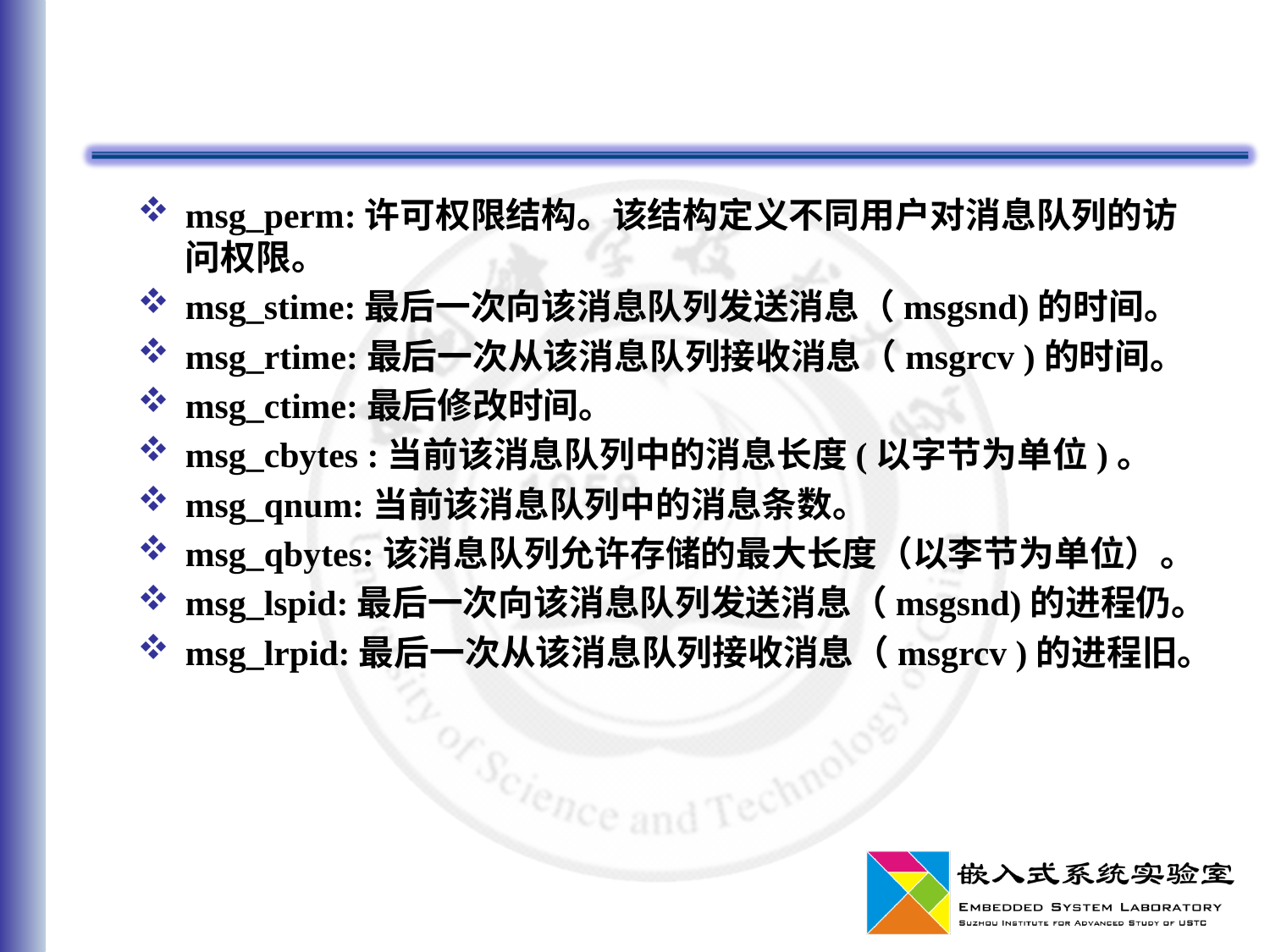

#
msg_perm:许可权限结构。该结构定义不同用户对消息队列的访问权限。
msg_stime:最后一次向该消息队列发送消息（msgsnd)的时间。
msg_rtime:最后一次从该消息队列接收消息（msgrcv )的时间。
msg_ctime:最后修改时间。
msg_cbytes :当前该消息队列中的消息长度(以字节为单位)。
msg_qnum:当前该消息队列中的消息条数。
msg_qbytes:该消息队列允许存储的最大长度（以李节为单位）。
msg_lspid:最后一次向该消息队列发送消息（msgsnd)的进程仍。
msg_lrpid:最后一次从该消息队列接收消息（msgrcv )的进程旧。